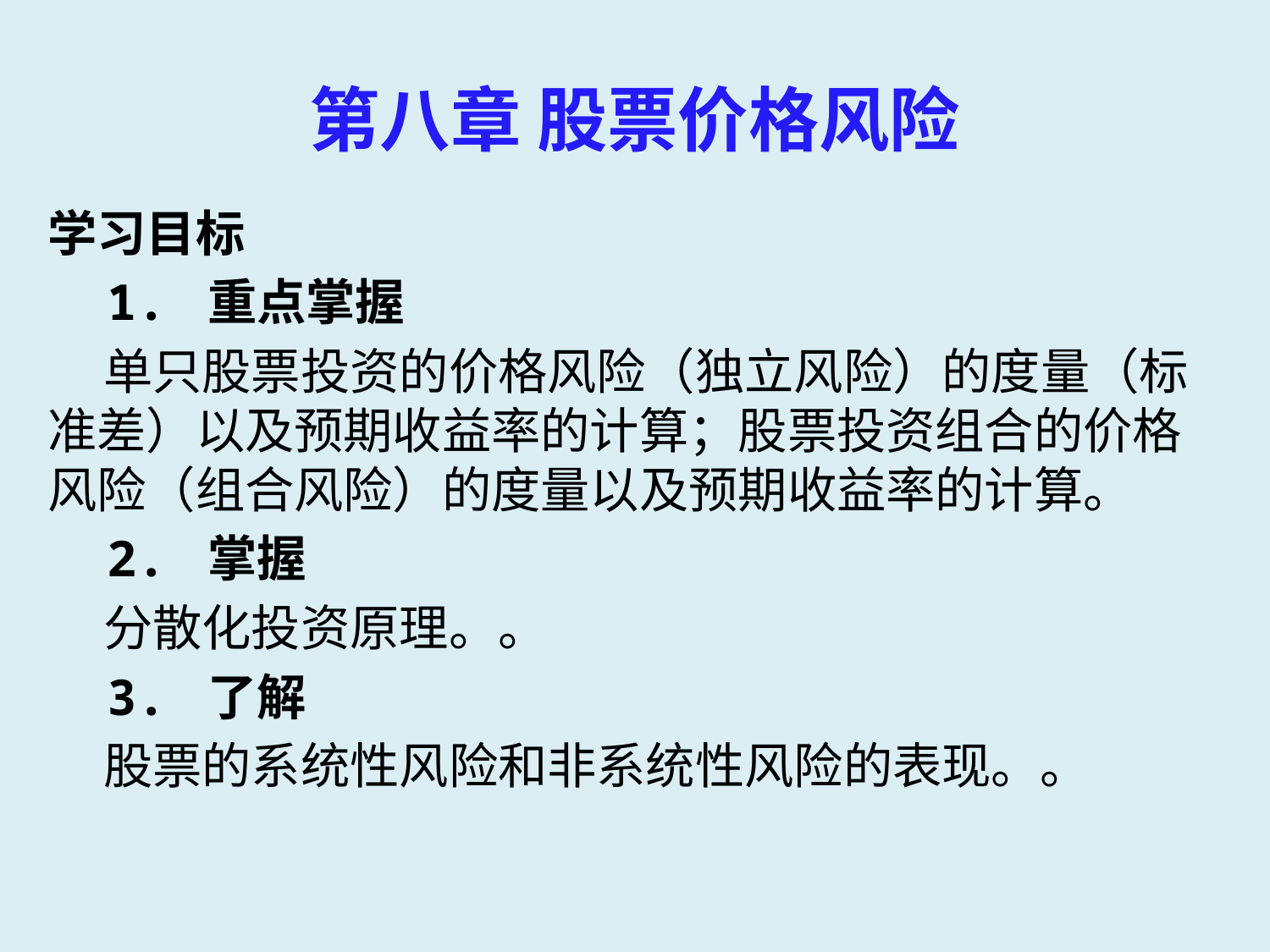

# 第八章 股票价格风险
学习目标
  1. 重点掌握
    单只股票投资的价格风险（独立风险）的度量（标准差）以及预期收益率的计算；股票投资组合的价格风险（组合风险）的度量以及预期收益率的计算。
  2. 掌握
    分散化投资原理。。
  3. 了解
    股票的系统性风险和非系统性风险的表现。。